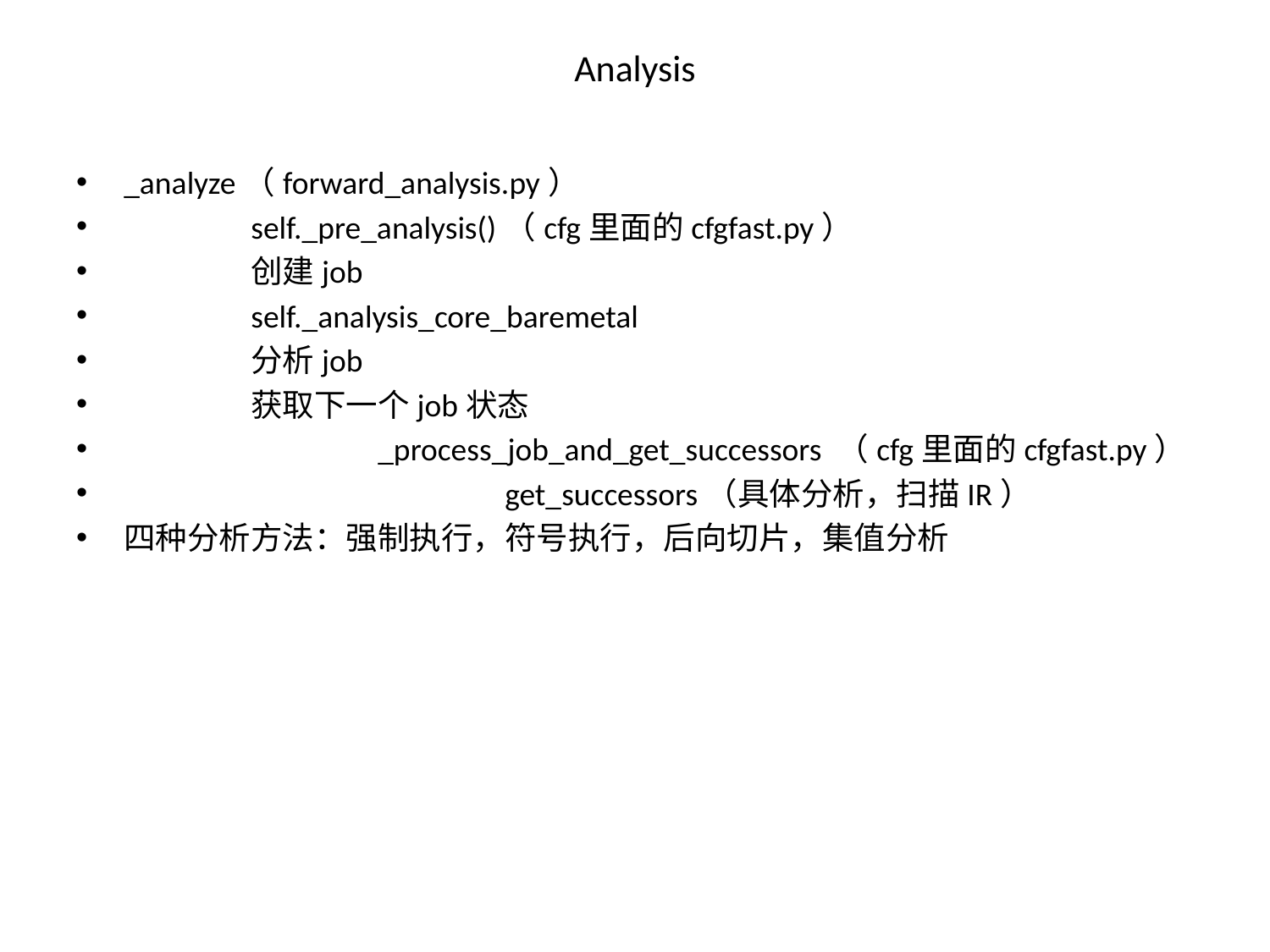

# Analysis
_analyze（forward_analysis.py）
	self._pre_analysis()（cfg里面的cfgfast.py）
	创建job
	self._analysis_core_baremetal
	分析job
	获取下一个job状态
		_process_job_and_get_successors （cfg里面的cfgfast.py）
			get_successors（具体分析，扫描IR）
四种分析方法：强制执行，符号执行，后向切片，集值分析